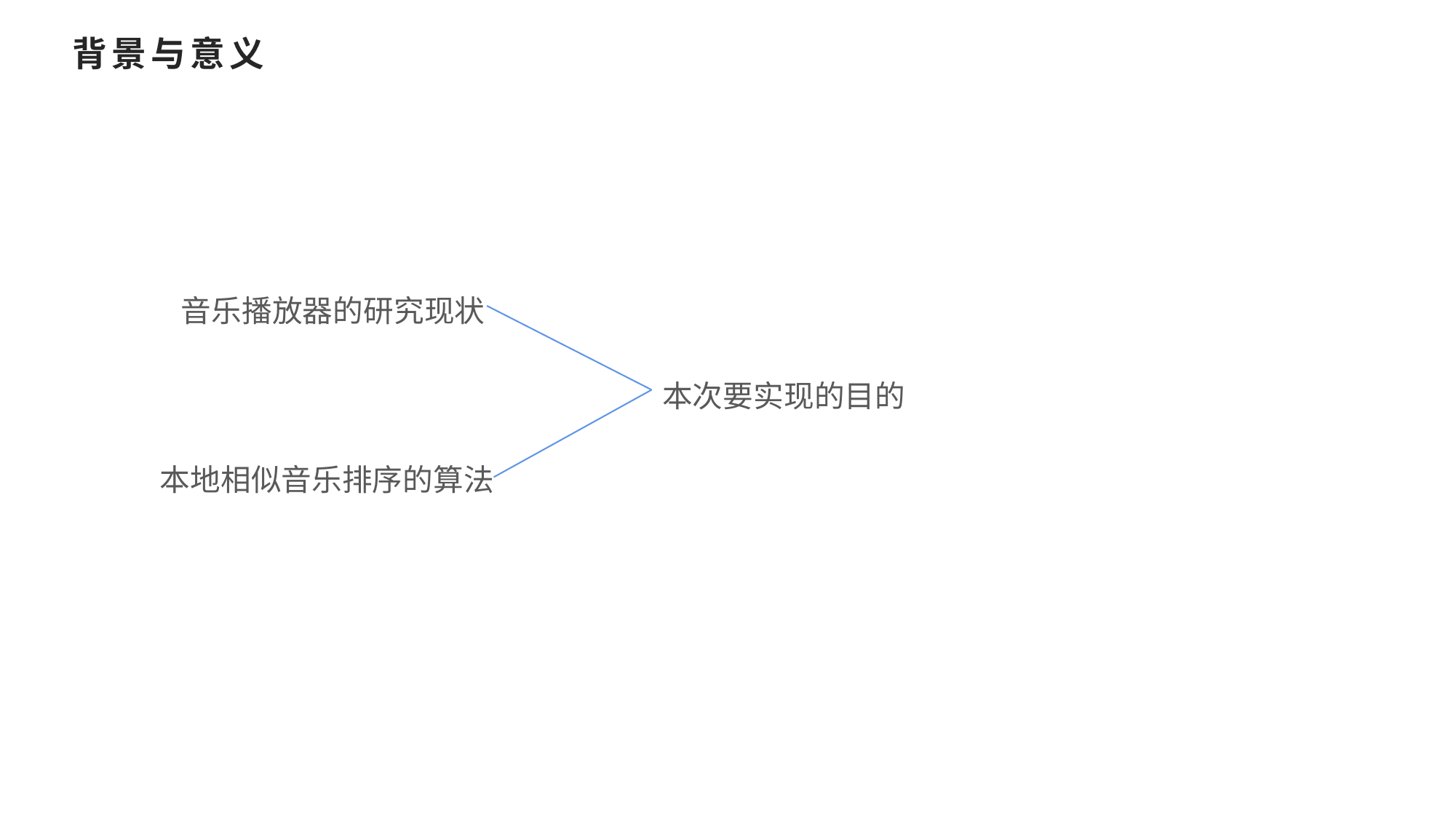

背景与意义
音乐播放器的研究现状
本次要实现的目的
本地相似音乐排序的算法